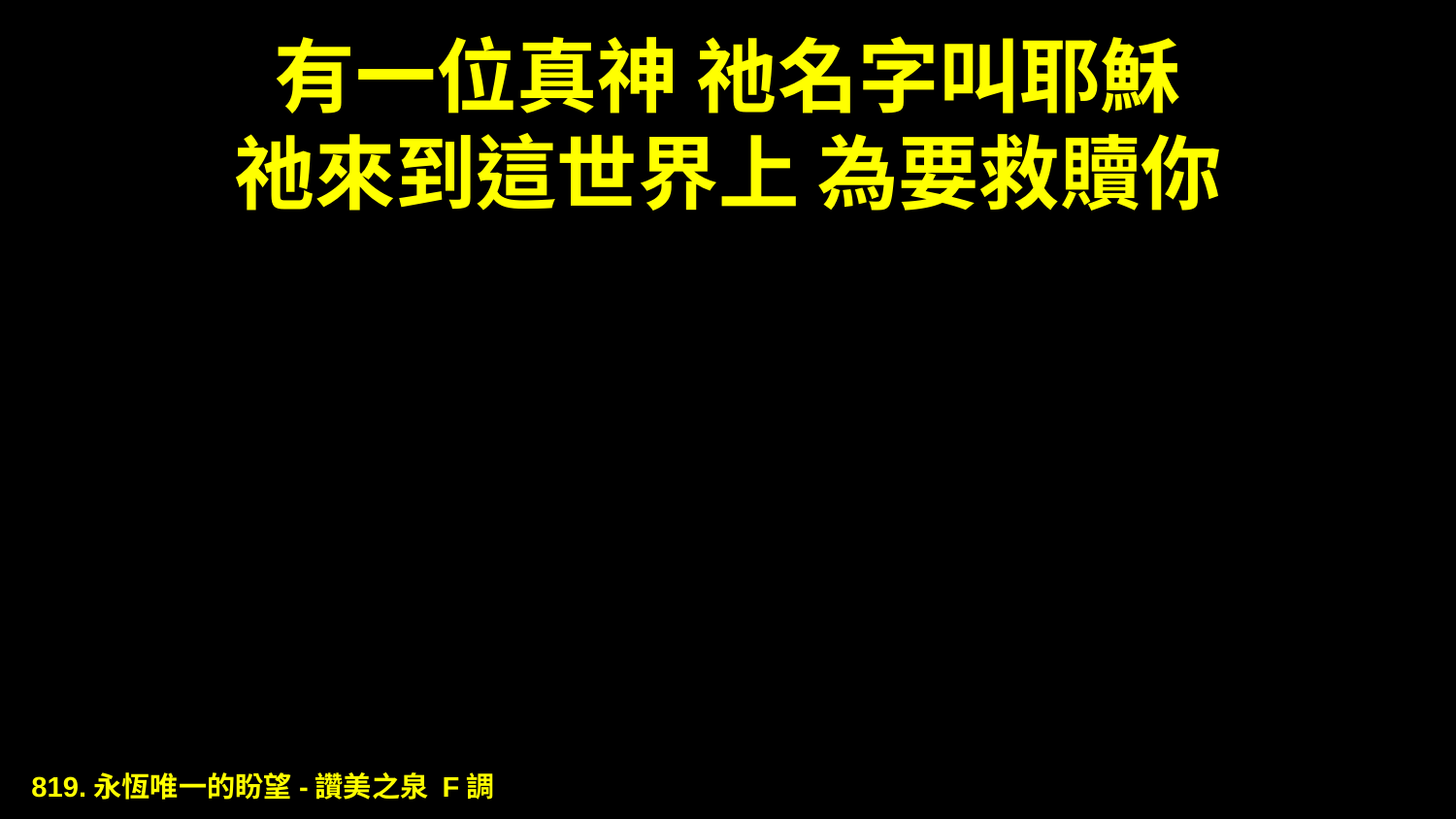

# 有一位真神 祂名字叫耶穌 祂來到這世界上 為要救贖你
819.永恆唯一的盼望-讚美之泉 F調